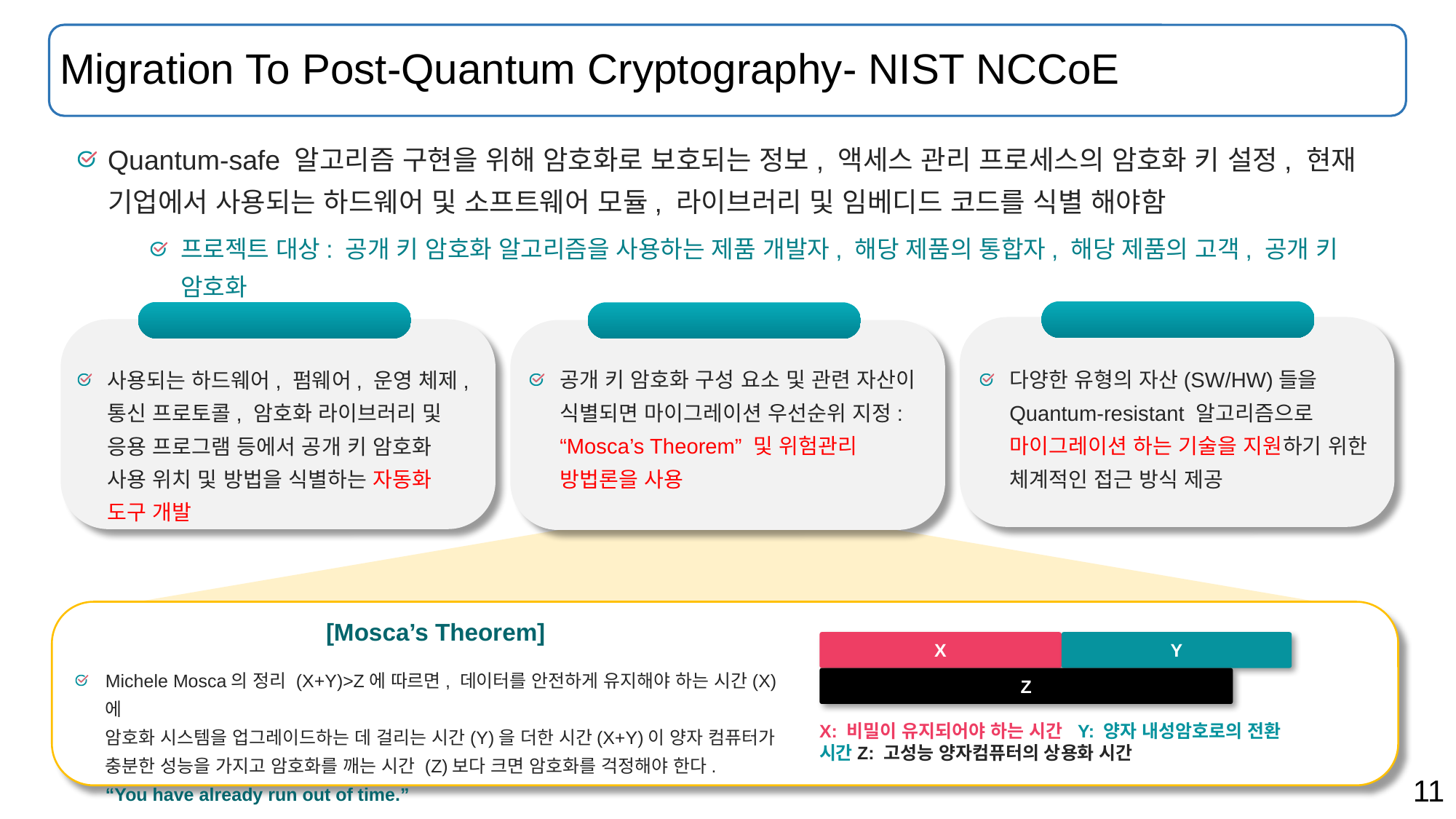

# Migration To Post-Quantum Cryptography- NIST NCCoE
Quantum-safe 알고리즘 구현을 위해 암호화로 보호되는 정보, 액세스 관리 프로세스의 암호화 키 설정, 현재 기업에서 사용되는 하드웨어 및 소프트웨어 모듈, 라이브러리 및 임베디드 코드를 식별 해야함
프로젝트 대상: 공개 키 암호화 알고리즘을 사용하는 제품 개발자, 해당 제품의 통합자, 해당 제품의 고객, 공개 키 암호화
최종단계

다양한 유형의 자산(SW/HW)들을 Quantum-resistant 알고리즘으로
마이그레이션 하는 기술을 지원하기 위한
체계적인 접근 방식 제공
초기단계

사용되는 하드웨어, 펌웨어, 운영 체제,
통신 프로토콜, 암호화 라이브러리 및 응용 프로그램 등에서 공개 키 암호화 사용 위치 및 방법을 식별하는 자동화 도구 개발
중간단계

공개 키 암호화 구성 요소 및 관련 자산이 식별되면 마이그레이션 우선순위 지정: “Mosca’s Theorem” 및 위험관리 방법론을 사용

[Mosca’s Theorem]

Michele Mosca의 정리 (X+Y)>Z에 따르면, 데이터를 안전하게 유지해야 하는 시간(X)에
암호화 시스템을 업그레이드하는 데 걸리는 시간(Y)을 더한 시간(X+Y)이 양자 컴퓨터가
충분한 성능을 가지고 암호화를 깨는 시간 (Z)보다 크면 암호화를 걱정해야 한다.
“You have already run out of time.”
X
Y
Z
X: 비밀이 유지되어야 하는 시간  Y: 양자 내성암호로의 전환 시간Z: 고성능 양자컴퓨터의 상용화 시간